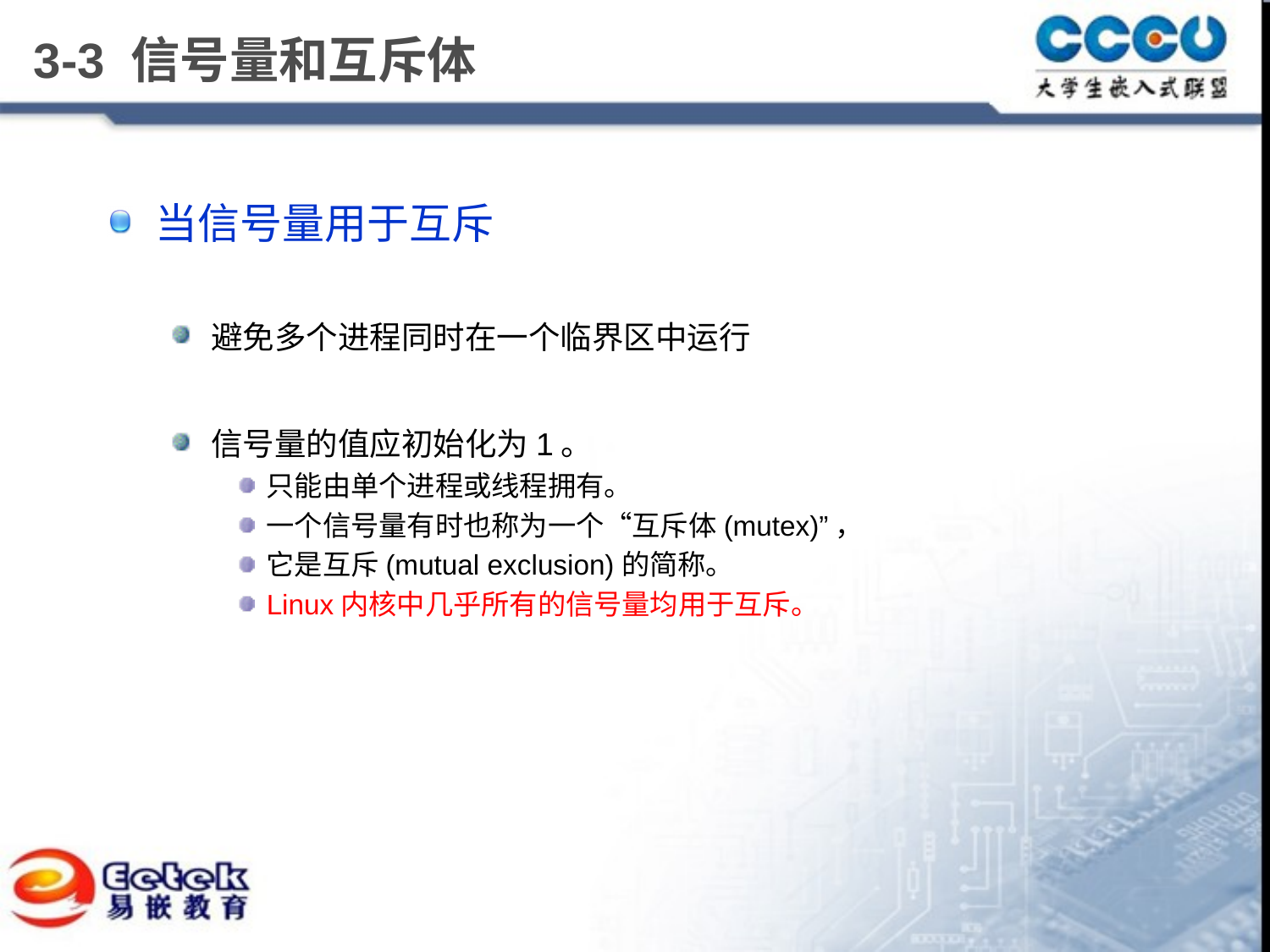

# 3-3 信号量和互斥体
当信号量用于互斥

避免多个进程同时在一个临界区中运行

信号量的值应初始化为1。
只能由单个进程或线程拥有。
一个信号量有时也称为一个“互斥体(mutex)”，
它是互斥(mutual exclusion)的简称。
Linux内核中几乎所有的信号量均用于互斥。